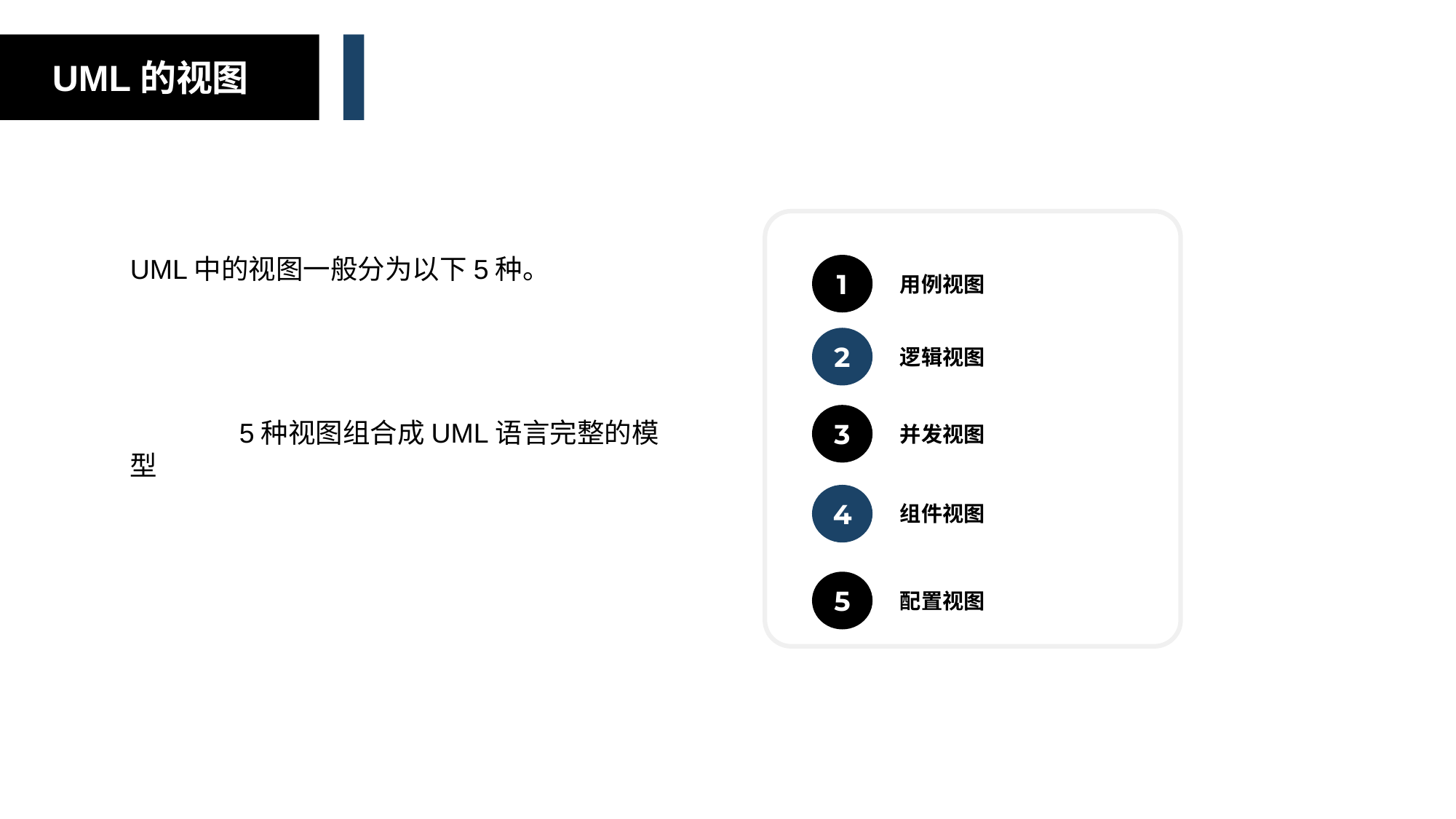

UML的视图

1
用例视图

2
逻辑视图

3
并发视图

4
组件视图

5
配置视图
UML中的视图一般分为以下5种。

	5种视图组合成UML语言完整的模型